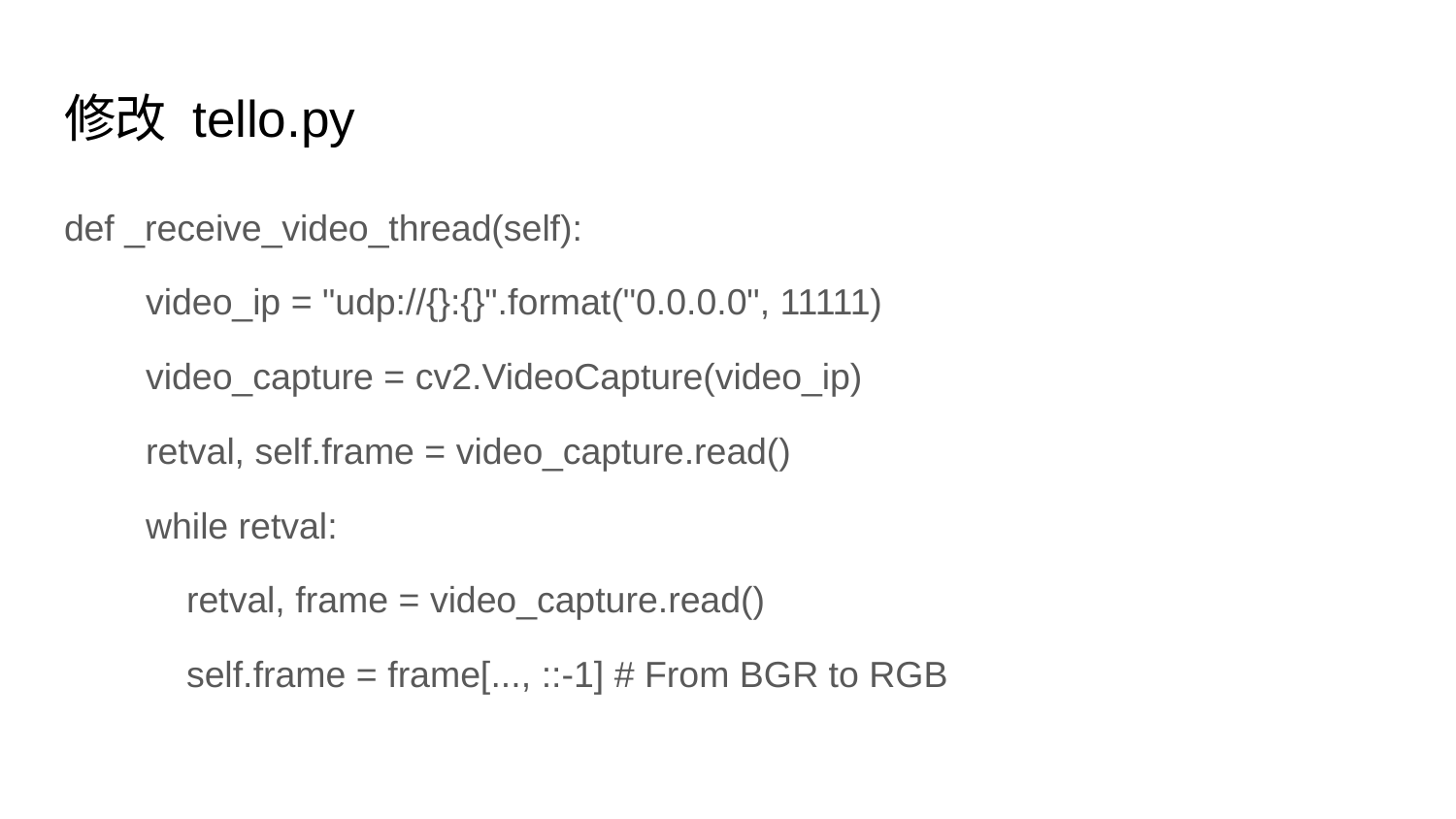

# 修改 tello.py
def _receive_video_thread(self):
        video_ip = "udp://{}:{}".format("0.0.0.0", 11111)
        video_capture = cv2.VideoCapture(video_ip)
        retval, self.frame = video_capture.read()
        while retval:
            retval, frame = video_capture.read()
            self.frame = frame[..., ::-1] # From BGR to RGB